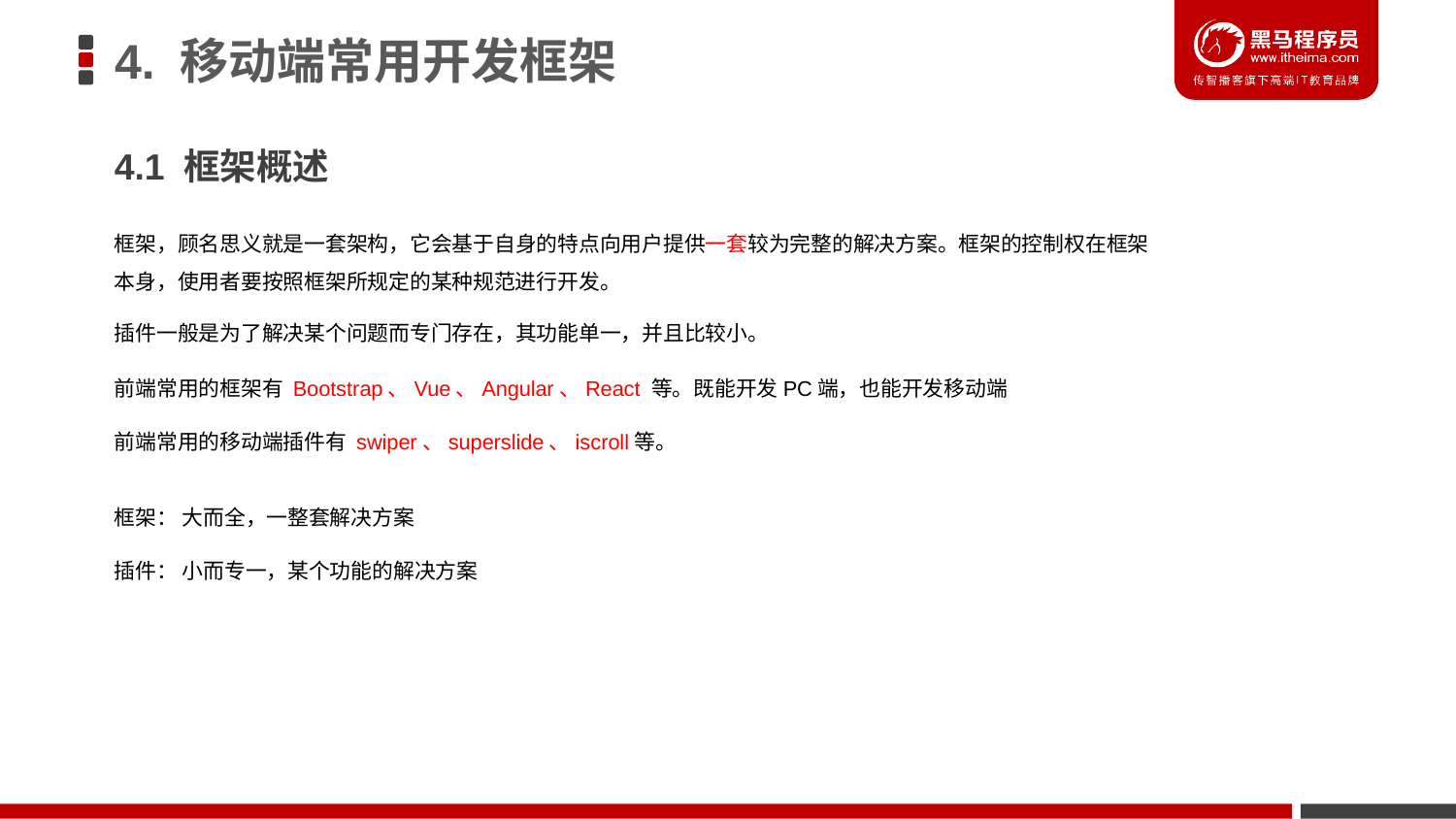

# 4. 移动端常用开发框架
4.1 框架概述
框架，顾名思义就是一套架构，它会基于自身的特点向用户提供一套较为完整的解决方案。框架的控制权在框架本身，使用者要按照框架所规定的某种规范进行开发。
插件一般是为了解决某个问题而专门存在，其功能单一，并且比较小。
前端常用的框架有 Bootstrap、Vue、Angular、React 等。既能开发PC端，也能开发移动端
前端常用的移动端插件有 swiper、superslide、iscroll等。

框架： 大而全，一整套解决方案
插件： 小而专一，某个功能的解决方案